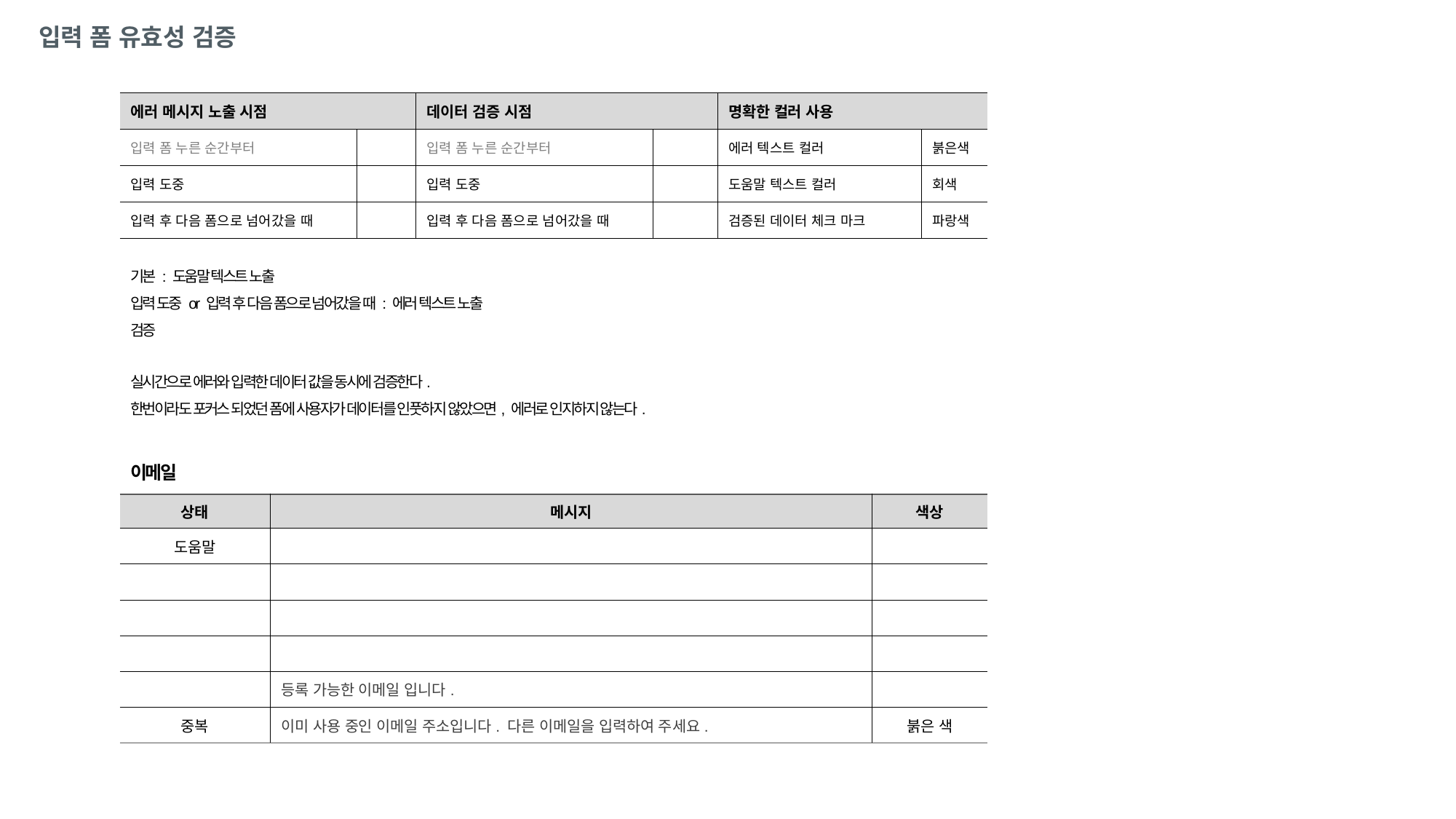

# 입력 폼 유효성 검증
| 에러 메시지 노출 시점 |  | 데이터 검증 시점 |  | 명확한 컬러 사용 |  |
| --- | --- | --- | --- | --- | --- |
| 입력 폼 누른 순간부터 |  | 입력 폼 누른 순간부터 |  | 에러 텍스트 컬러 | 붉은색 |
| 입력 도중 |  | 입력 도중 |  | 도움말 텍스트 컬러 | 회색 |
| 입력 후 다음 폼으로 넘어갔을 때 |  | 입력 후 다음 폼으로 넘어갔을 때 |  | 검증된 데이터 체크 마크 | 파랑색 |
기본 : 도움말 텍스트 노출
입력 도중 or 입력 후 다음 폼으로 넘어갔을 때 : 에러 텍스트 노출
검증
실시간으로 에러와 입력한 데이터 값을 동시에 검증한다.
한번이라도 포커스 되었던 폼에 사용자가 데이터를 인풋하지 않았으면, 에러로 인지하지 않는다.
이메일
| 상태 | 메시지 | 색상 |
| --- | --- | --- |
| 도움말 |  |  |
|  |  |  |
|  |  |  |
|  |  |  |
|  | 등록 가능한 이메일 입니다. |  |
| 중복 | 이미 사용 중인 이메일 주소입니다. 다른 이메일을 입력하여 주세요. | 붉은 색 |